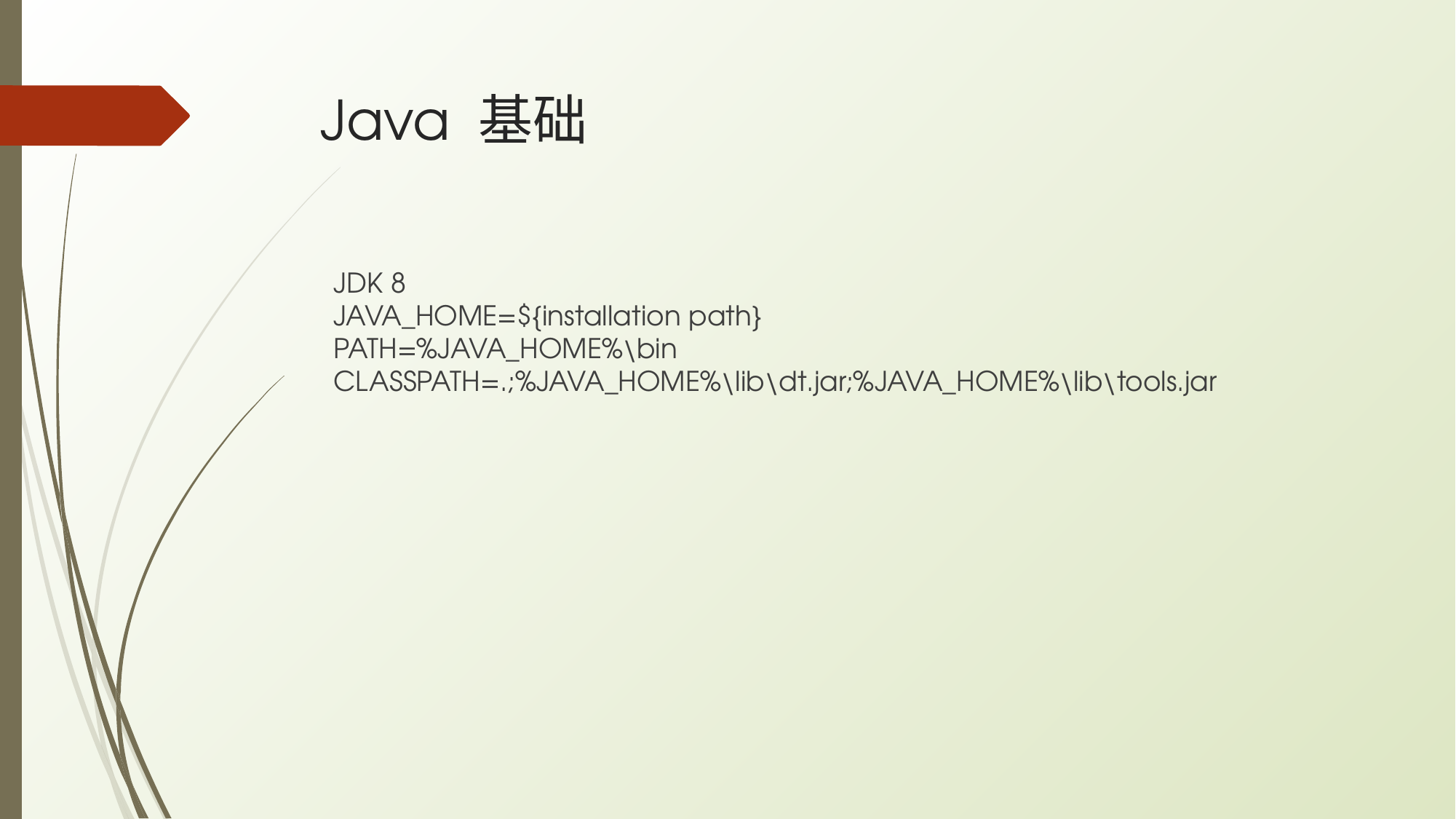

# Java 基础
JDK 8
JAVA_HOME=${installation path}
PATH=%JAVA_HOME%\bin
CLASSPATH=.;%JAVA_HOME%\lib\dt.jar;%JAVA_HOME%\lib\tools.jar